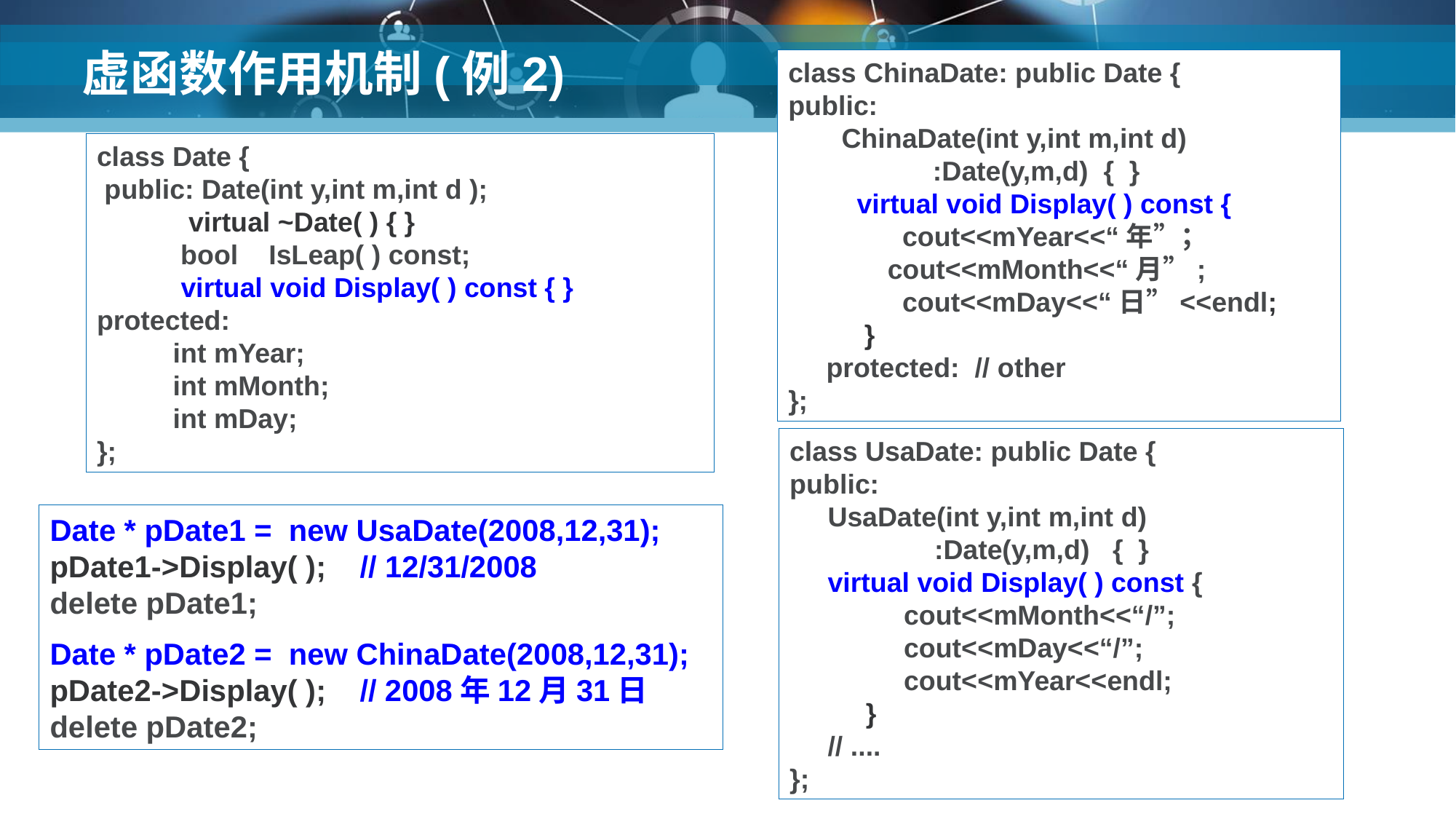

# 虚函数作用机制(例2)
class ChinaDate: public Date {
public:
       ChinaDate(int y,int m,int d)
                   :Date(y,m,d)  {  }
         virtual void Display( ) const {
               cout<<mYear<<“年”；
               cout<<mMonth<<“月”;
               cout<<mDay<<“日”<<endl;
          }
     protected:  // other
};
class Date {
 public: Date(int y,int m,int d );
            virtual ~Date( ) { }
           bool    IsLeap( ) const;
           virtual void Display( ) const { }
protected:
          int mYear;
          int mMonth;
          int mDay;
};
class UsaDate: public Date {
public:
     UsaDate(int y,int m,int d)
                   :Date(y,m,d)   {  }
     virtual void Display( ) const {
               cout<<mMonth<<“/”;
               cout<<mDay<<“/”;
               cout<<mYear<<endl;
          }
     // ....
};
Date * pDate1 =  new UsaDate(2008,12,31);
pDate1->Display( );    // 12/31/2008
delete pDate1;
Date * pDate2 =  new ChinaDate(2008,12,31);
pDate2->Display( );    // 2008年12月31日
delete pDate2;